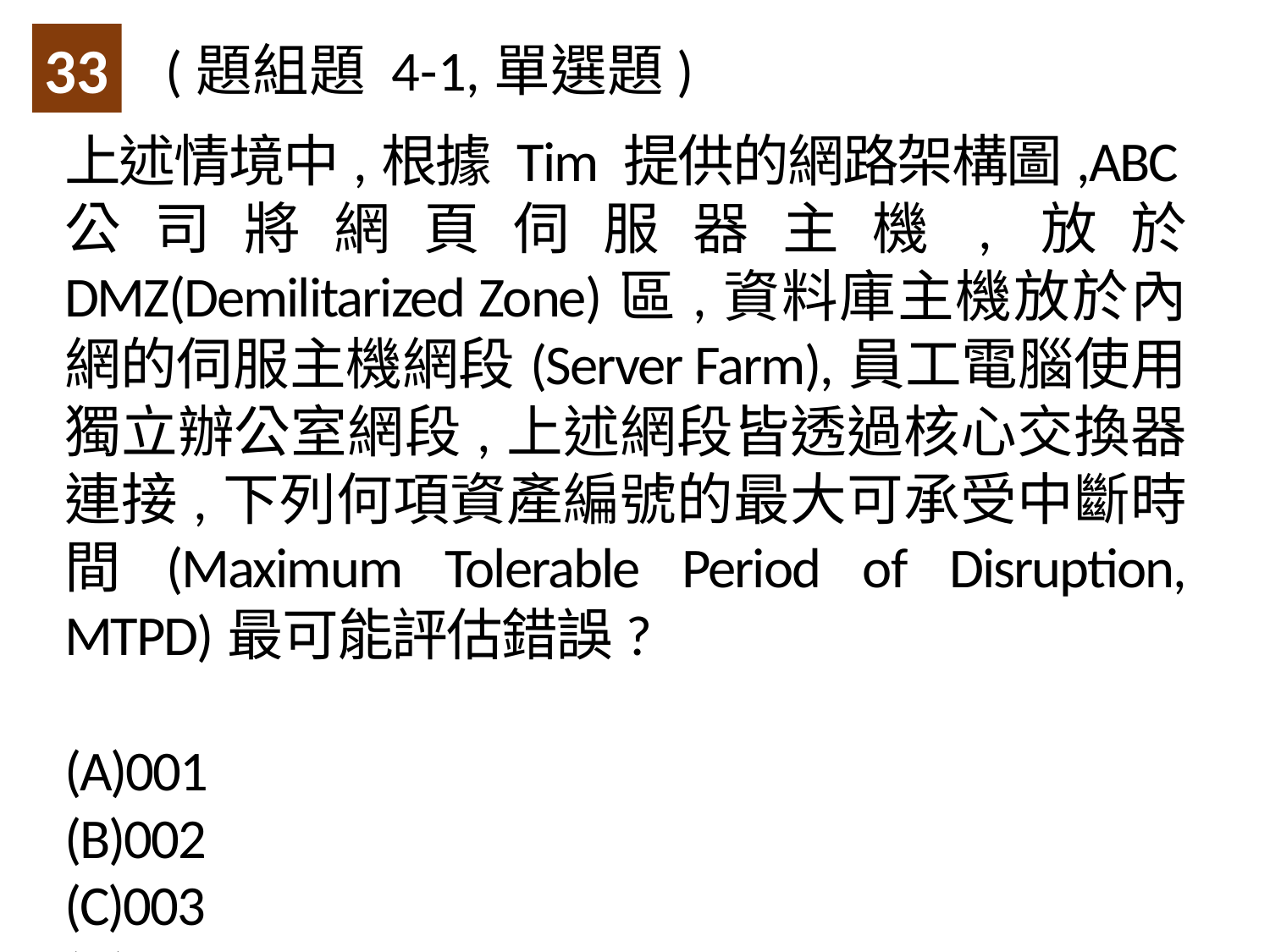

33
(題組題 4-1,單選題)
上述情境中,根據 Tim 提供的網路架構圖,ABC公司將網頁伺服器主機,放於 DMZ(Demilitarized Zone)區,資料庫主機放於內網的伺服主機網段(Server Farm),員工電腦使用獨立辦公室網段,上述網段皆透過核心交換器連接,下列何項資產編號的最大可承受中斷時間(Maximum Tolerable Period of Disruption, MTPD)最可能評估錯誤?

(A)001
(B)002
(C)003
(D)004